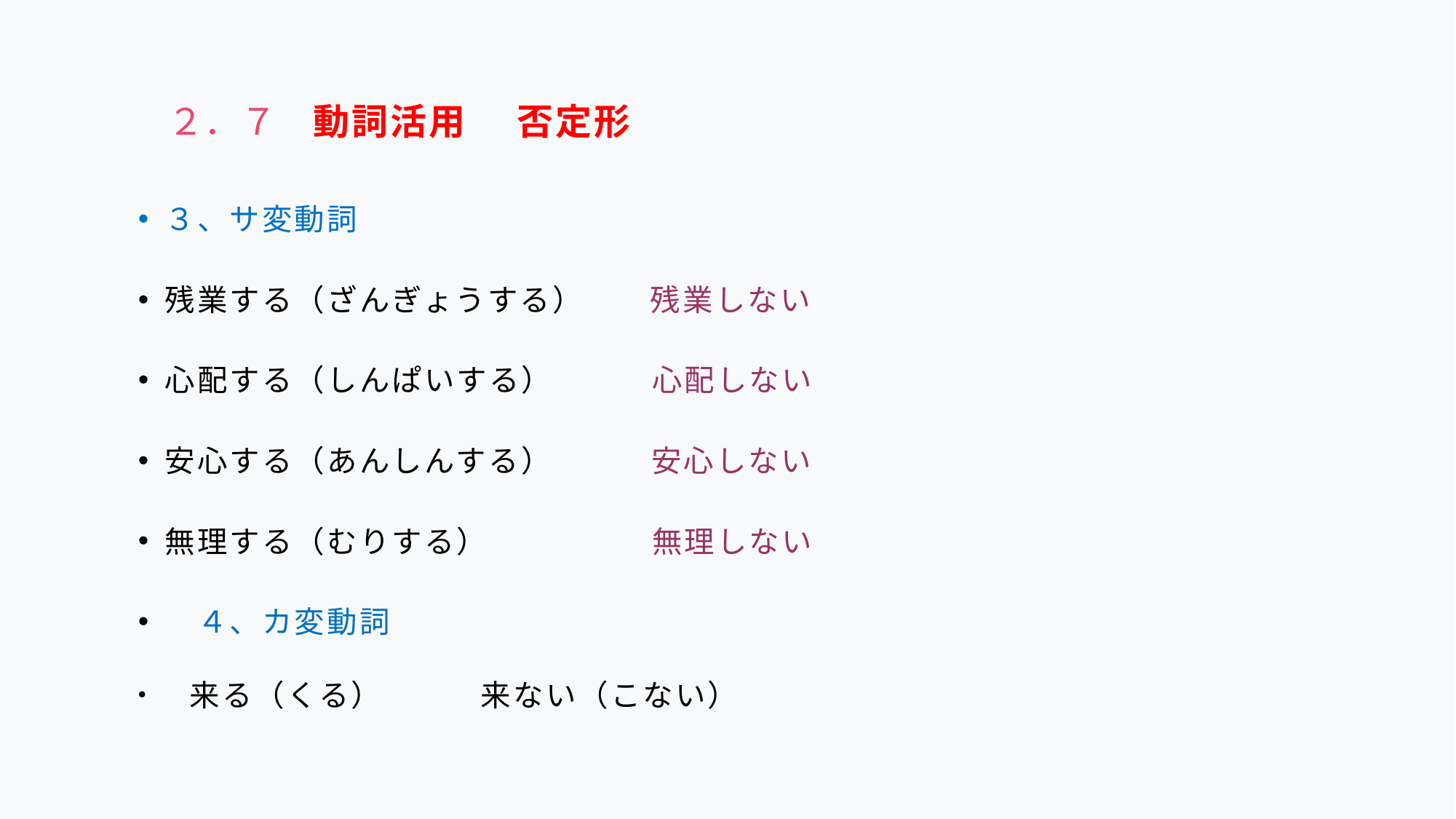

２．７　動詞活用 　否定形
３、サ変動詞
残業する（ざんぎょうする）　　残業しない
心配する（しんぱいする）　　　心配しない
安心する（あんしんする）　　　安心しない
無理する（むりする）　　　　　無理しない
　４、カ変動詞
　来る（くる）　　　来ない（こない）